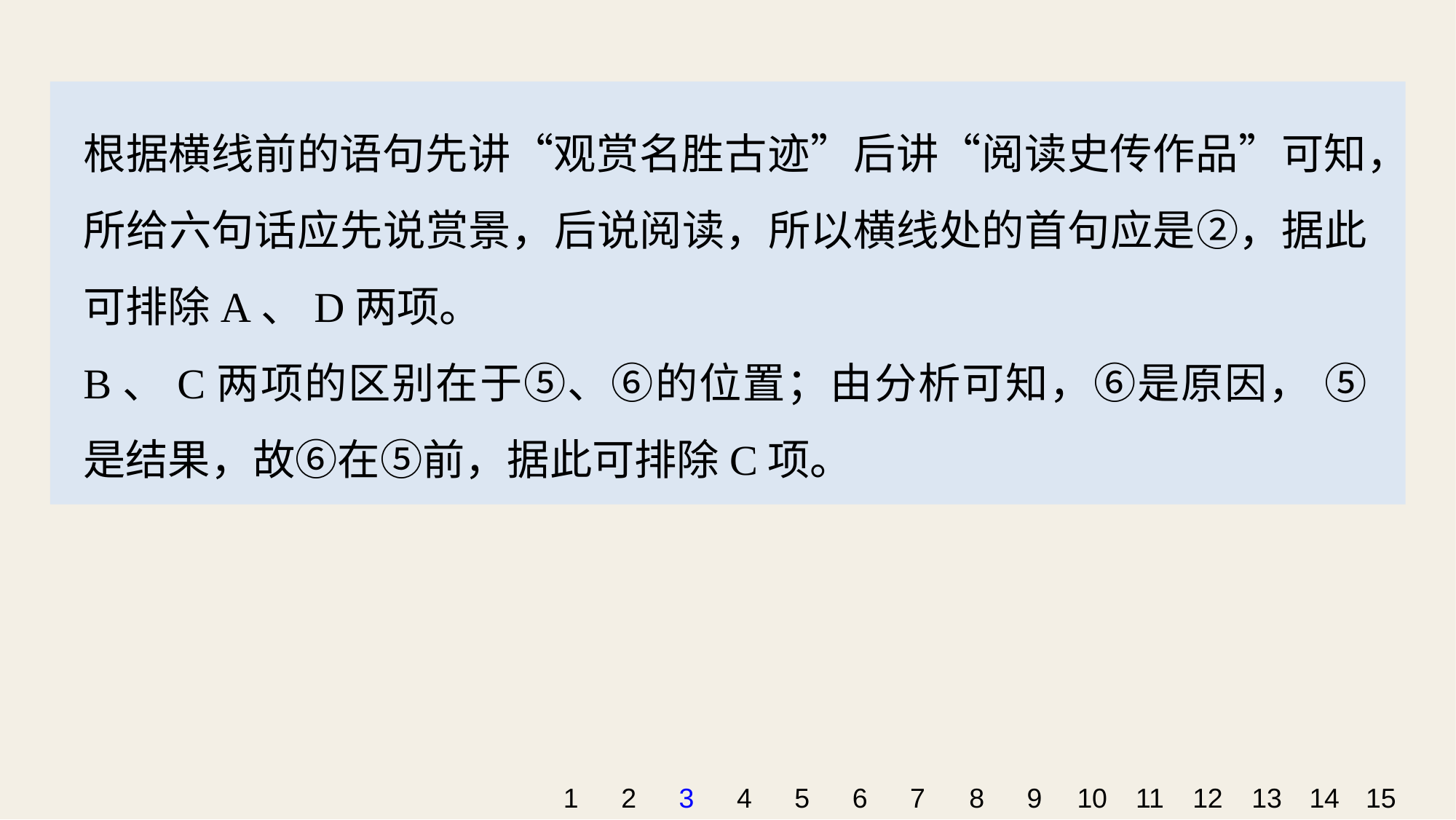

根据横线前的语句先讲“观赏名胜古迹”后讲“阅读史传作品”可知，所给六句话应先说赏景，后说阅读，所以横线处的首句应是②，据此可排除A、D两项。
B、C两项的区别在于⑤、⑥的位置；由分析可知，⑥是原因， ⑤是结果，故⑥在⑤前，据此可排除C项。
1
2
3
4
5
6
7
8
9
10
11
12
13
14
15